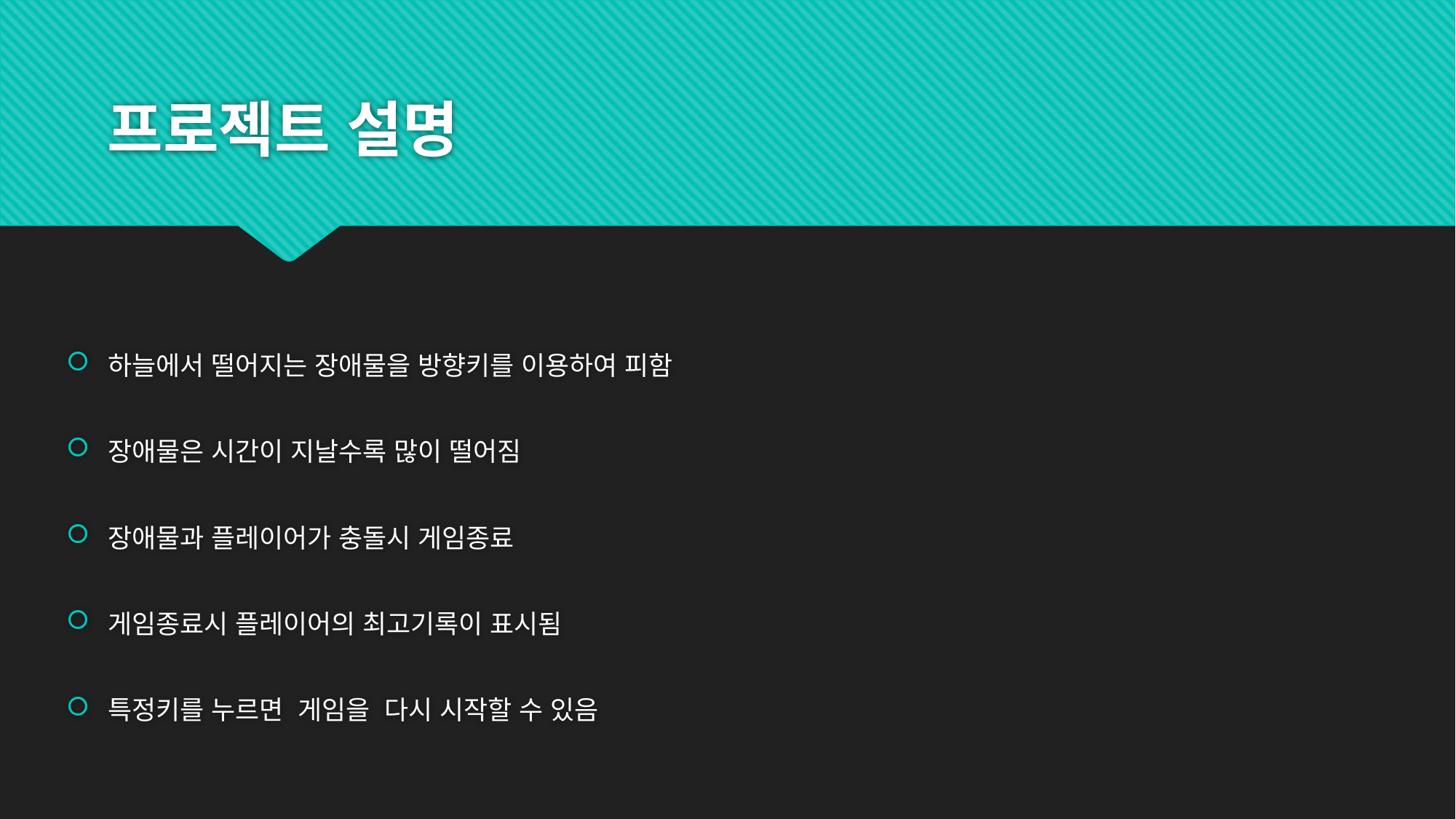

# 프로젝트 설명

하늘에서 떨어지는 장애물을 방향키를 이용하여 피함

장애물은 시간이 지날수록 많이 떨어짐

장애물과 플레이어가 충돌시 게임종료

게임종료시 플레이어의 최고기록이 표시됨

특정키를 누르면  게임을  다시 시작할 수 있음